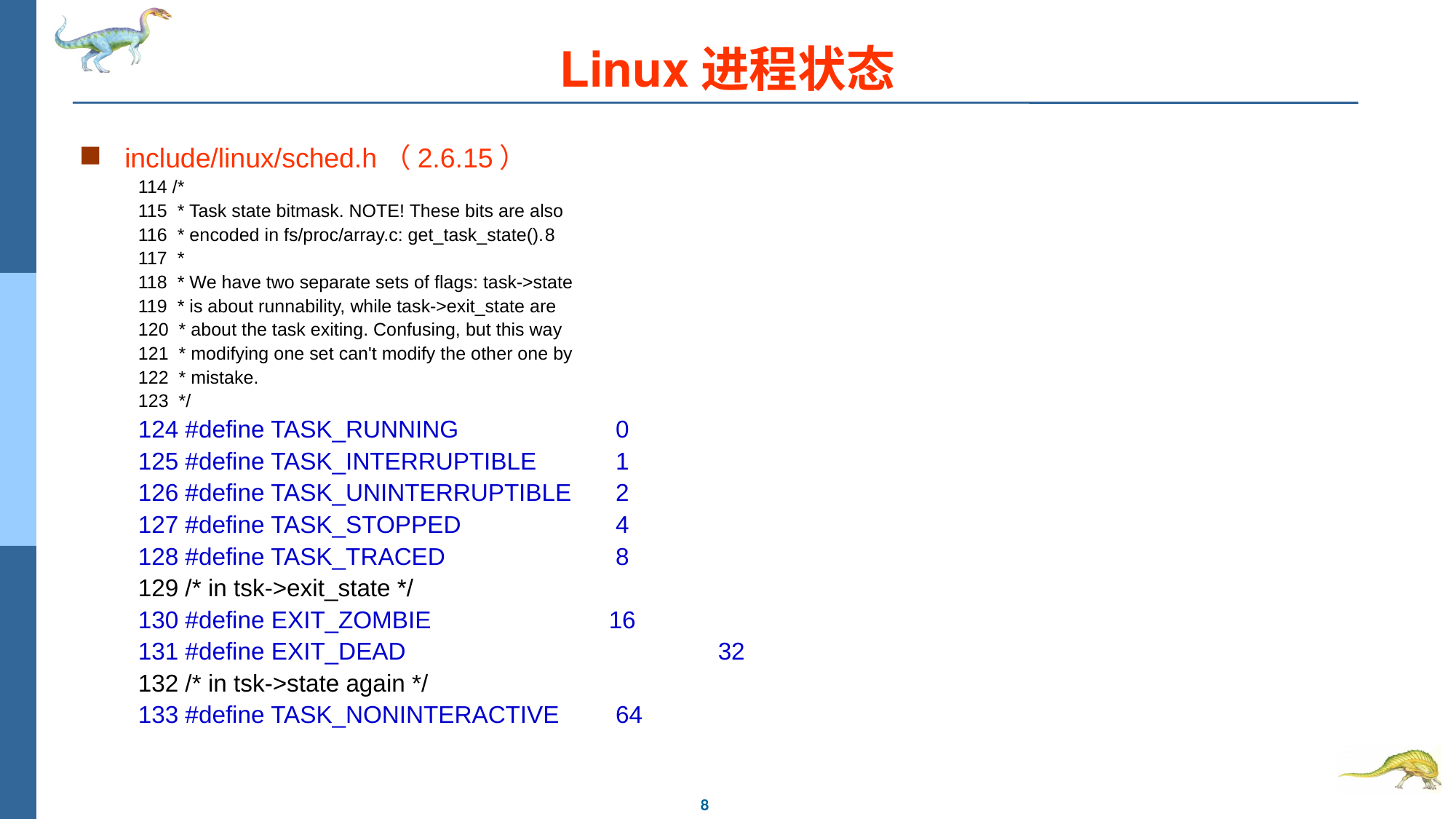

# Linux进程状态
include/linux/sched.h（2.6.15）
114 /*
115  * Task state bitmask. NOTE! These bits are also
116  * encoded in fs/proc/array.c: get_task_state().8
117  *
118  * We have two separate sets of flags: task->state
119  * is about runnability, while task->exit_state are
120  * about the task exiting. Confusing, but this way
121  * modifying one set can't modify the other one by
122  * mistake.
123  */
124 #define TASK_RUNNING           	 0
125 #define TASK_INTERRUPTIBLE     	 1
126 #define TASK_UNINTERRUPTIBLE  	 2
127 #define TASK_STOPPED           	 4
128 #define TASK_TRACED            	 8
129 /* in tsk->exit_state */
130 #define EXIT_ZOMBIE             	16
131 #define EXIT_DEAD               		32
132 /* in tsk->state again */
133 #define TASK_NONINTERACTIVE    	 64